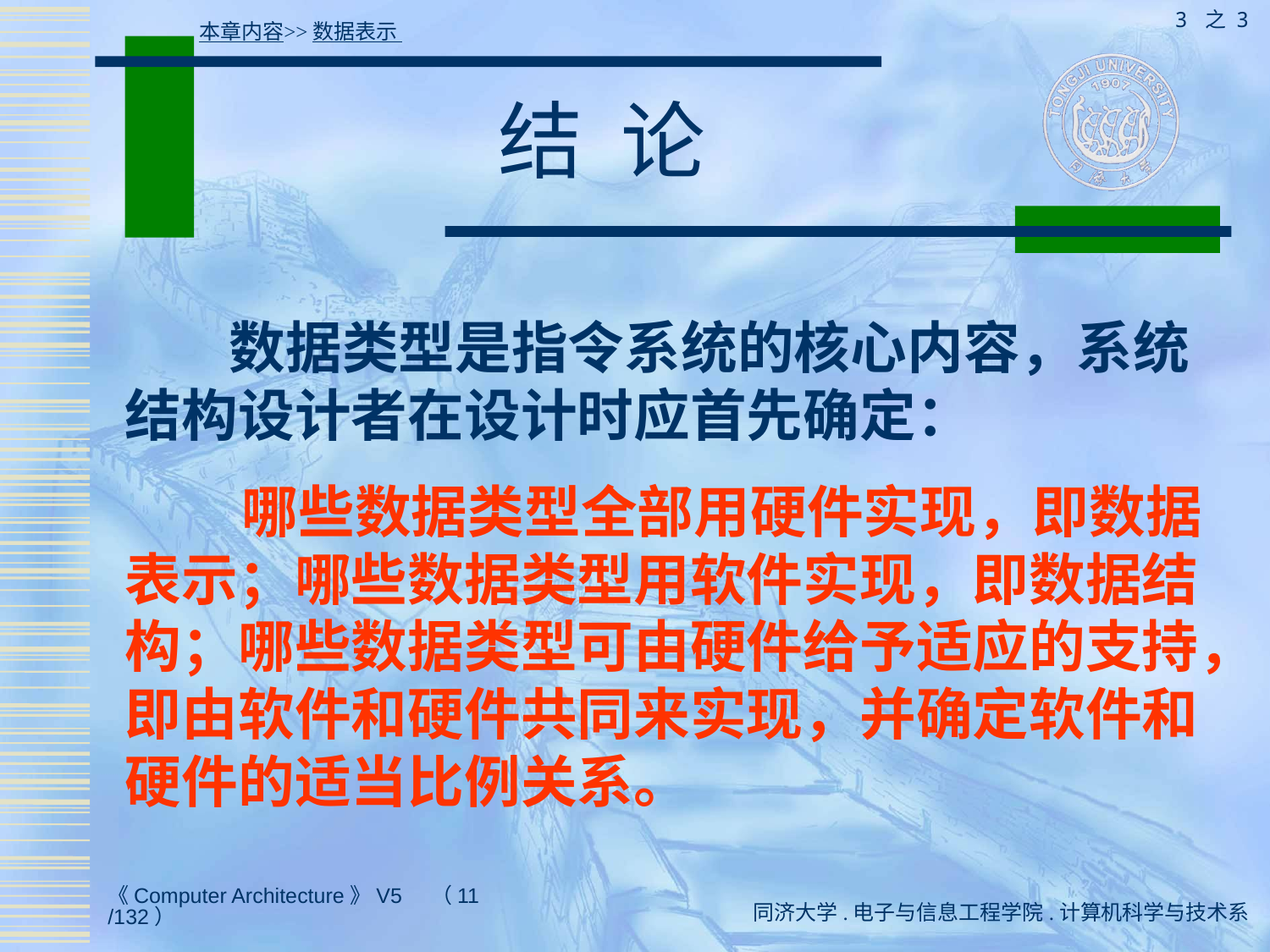

3 之 3
本章内容>>数据表示
# 结  论
       数据类型是指令系统的核心内容，系统结构设计者在设计时应首先确定：
        哪些数据类型全部用硬件实现，即数据表示；哪些数据类型用软件实现，即数据结构；哪些数据类型可由硬件给予适应的支持，即由软件和硬件共同来实现，并确定软件和硬件的适当比例关系。